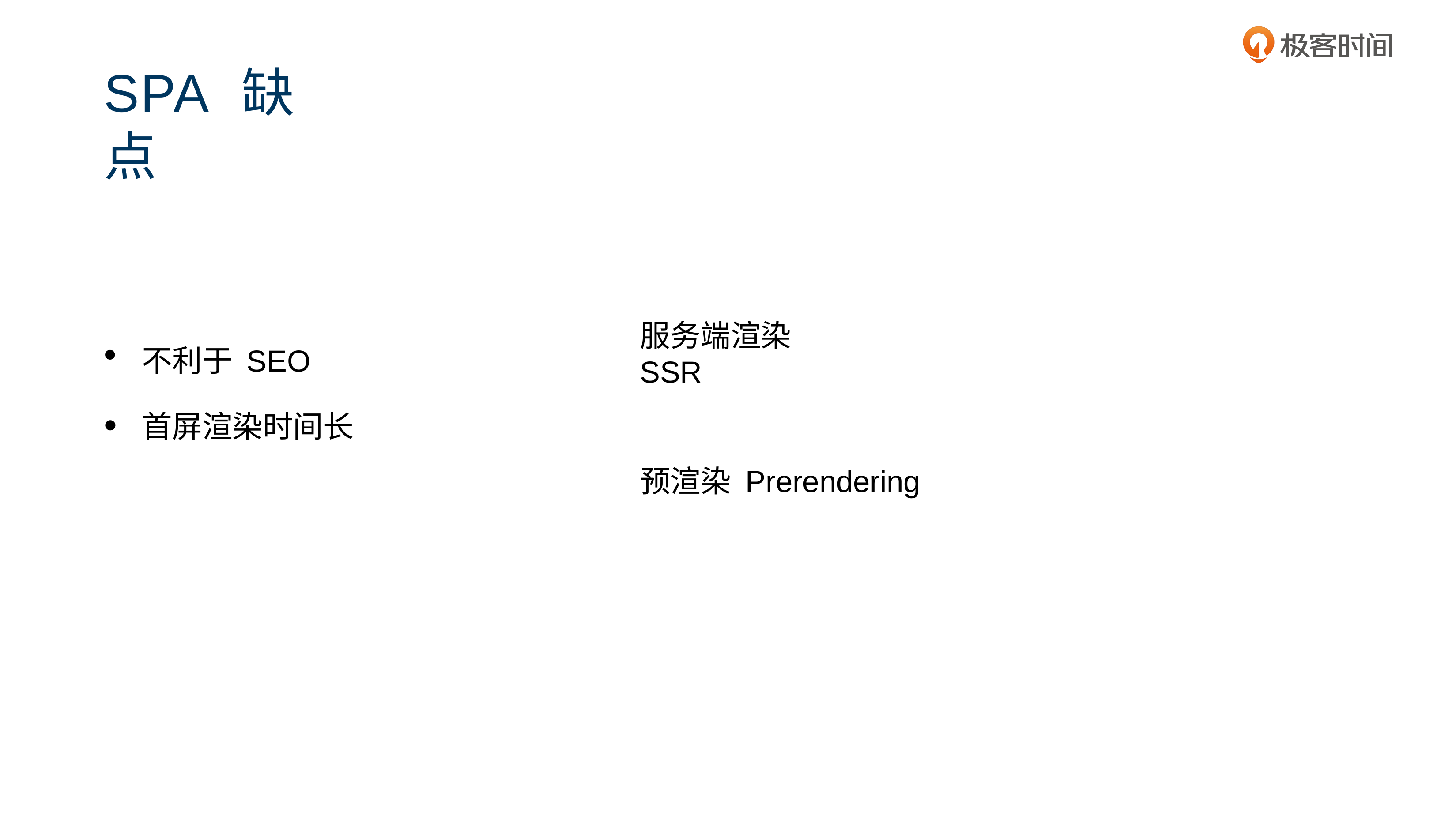

# SPA 缺点
服务端渲染 SSR
不利于 SEO

首屏渲染时间长
预渲染 Prerendering